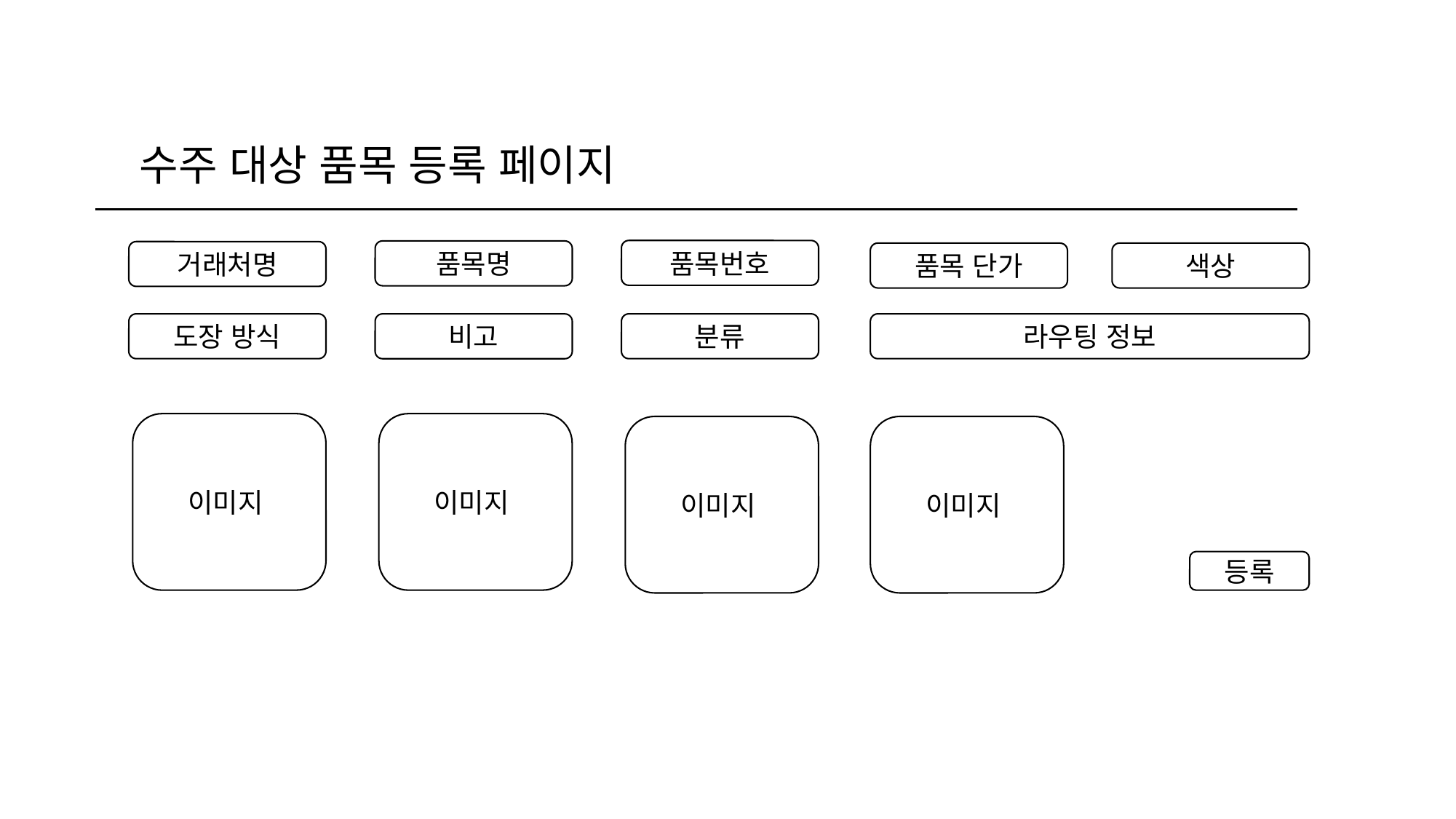

수주 대상 품목 등록 페이지
품목번호
품목명
거래처명
품목 단가
색상
분류
도장 방식
라우팅 정보
비고
이미지
이미지
이미지
이미지
등록